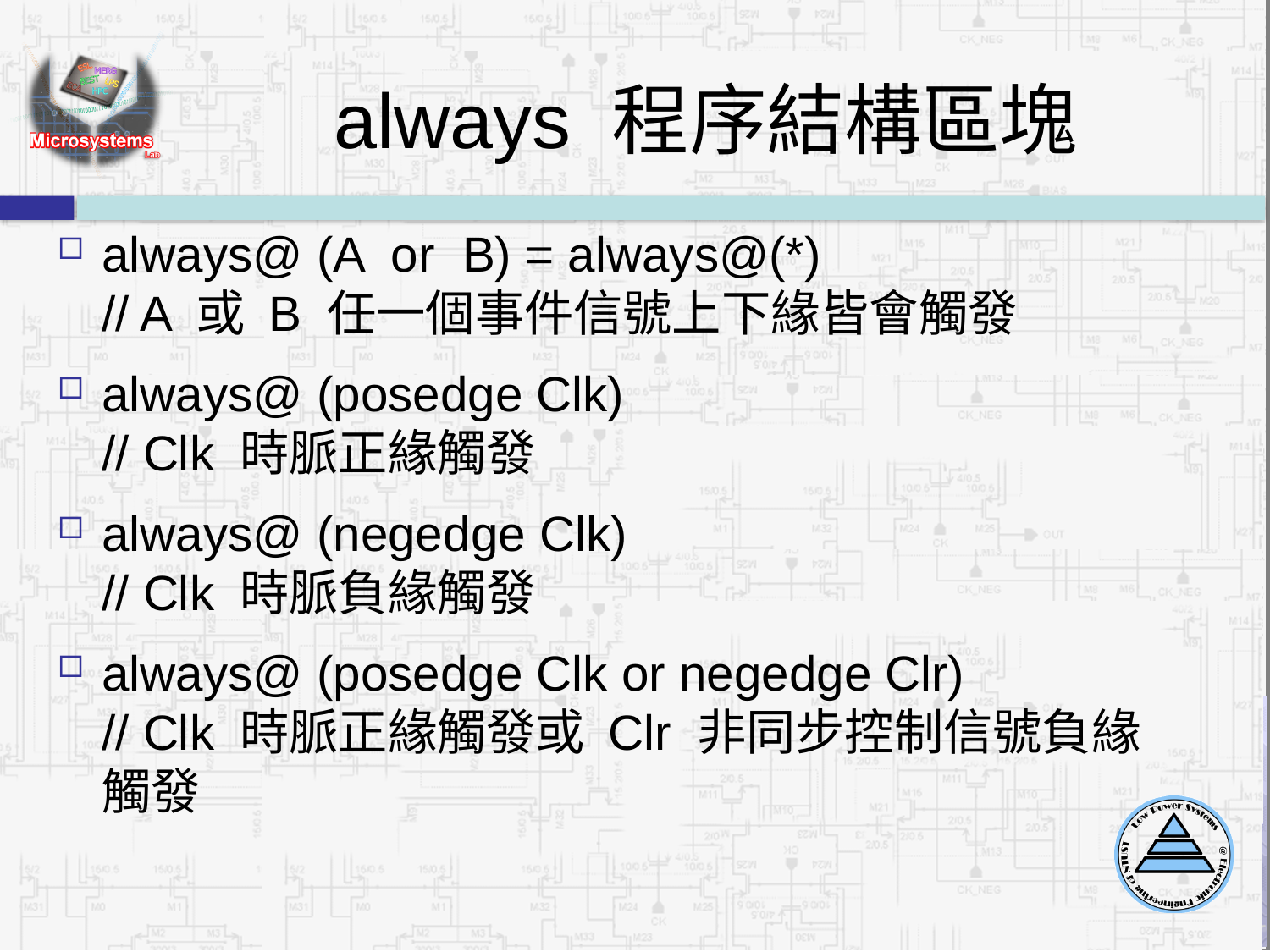

# always 程序結構區塊
always@ (A  or  B) = always@(*)
// A 或 B 任一個事件信號上下緣皆會觸發
always@ (posedge Clk)
// Clk 時脈正緣觸發
always@ (negedge Clk)
// Clk 時脈負緣觸發
always@ (posedge Clk or negedge Clr)
// Clk 時脈正緣觸發或 Clr 非同步控制信號負緣觸發